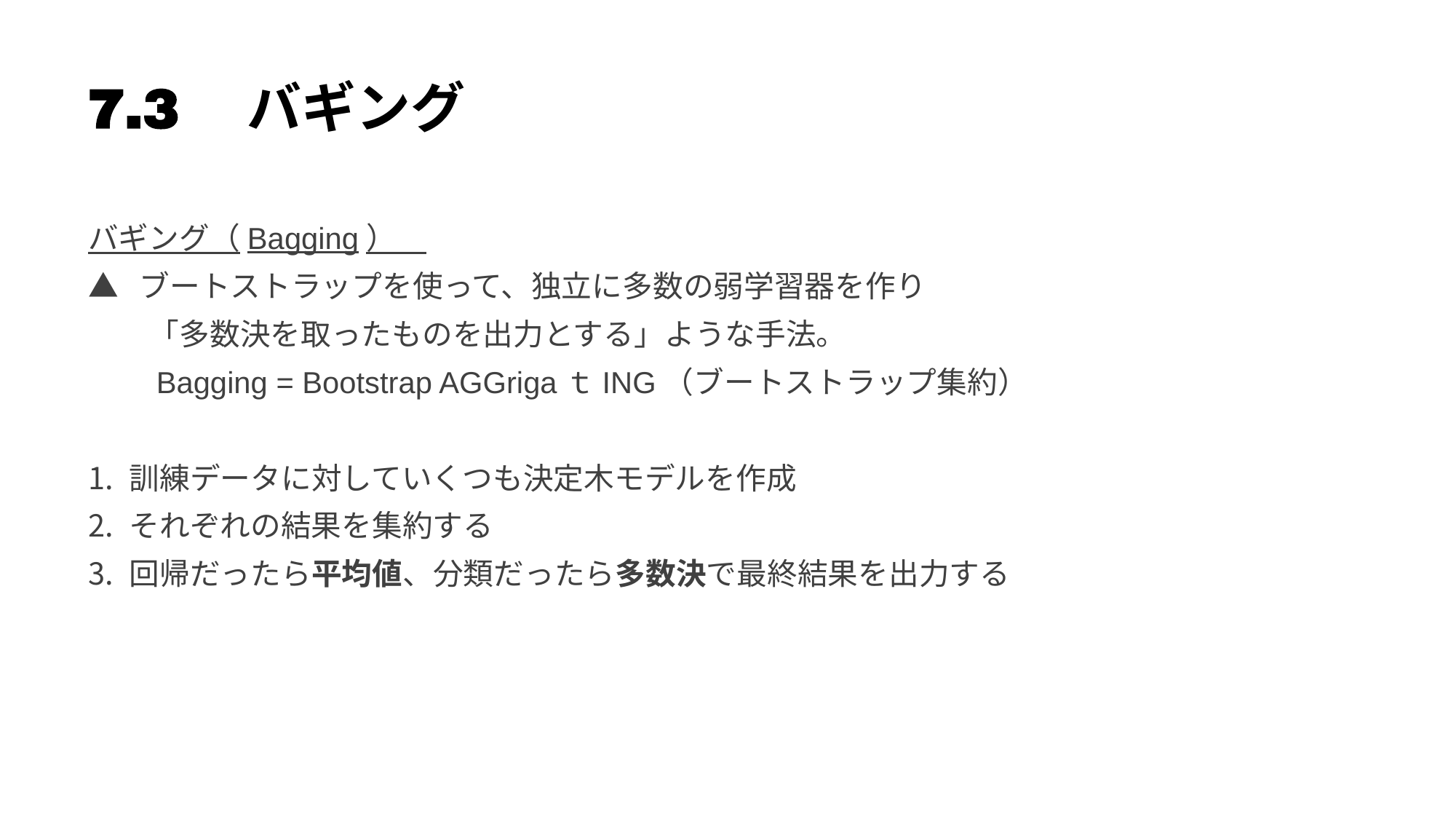

# 7.3　バギング
バギング（Bagging）
▲  ブートストラップを使って、独立に多数の弱学習器を作り
　　「多数決を取ったものを出力とする」ような手法。
　　Bagging = Bootstrap AGGrigaｔING（ブートストラップ集約）

訓練データに対していくつも決定木モデルを作成
それぞれの結果を集約する
回帰だったら平均値、分類だったら多数決で最終結果を出力する